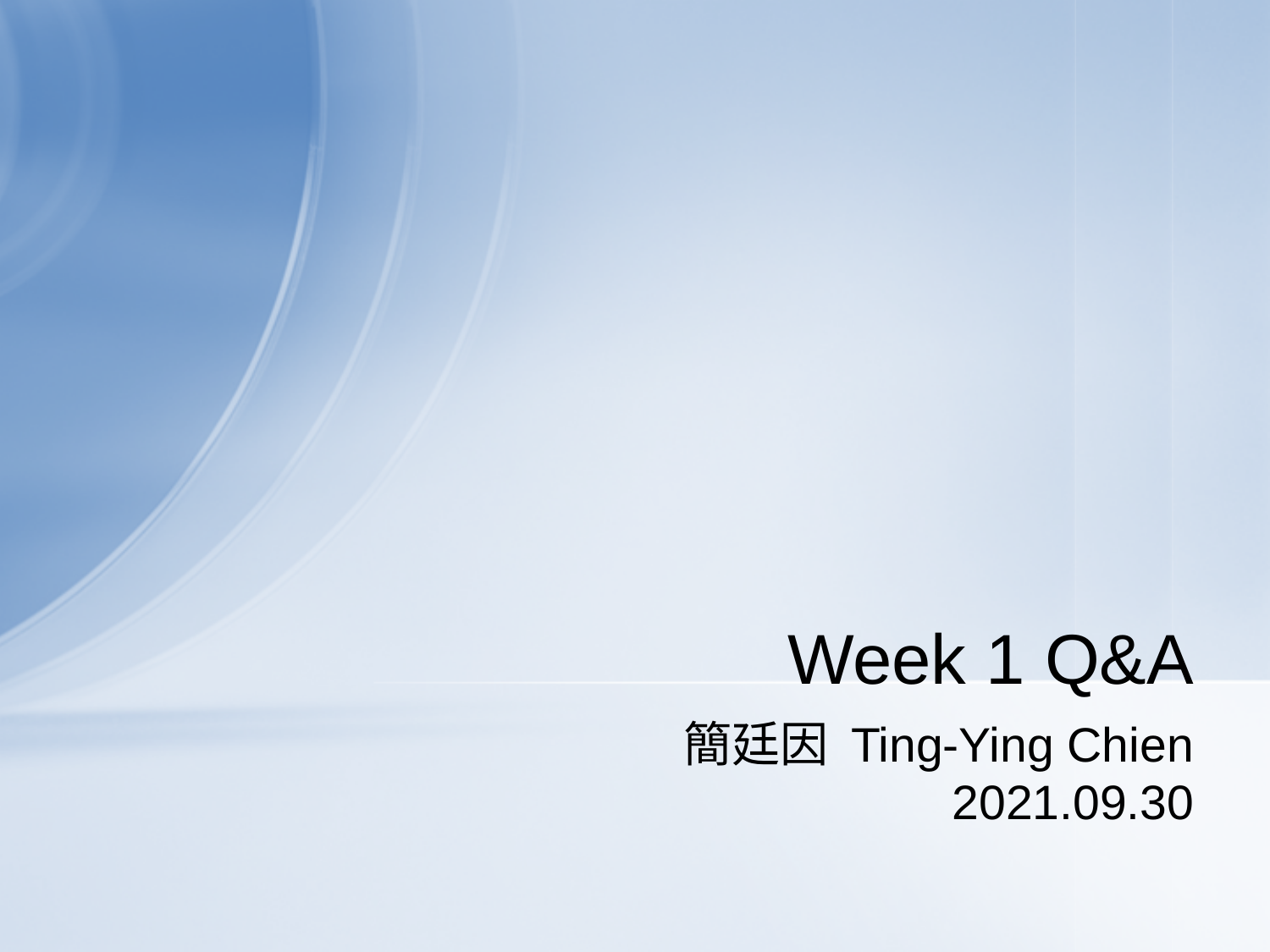

# Week 1 Q&A
 簡廷因 Ting-Ying Chien
2021.09.30